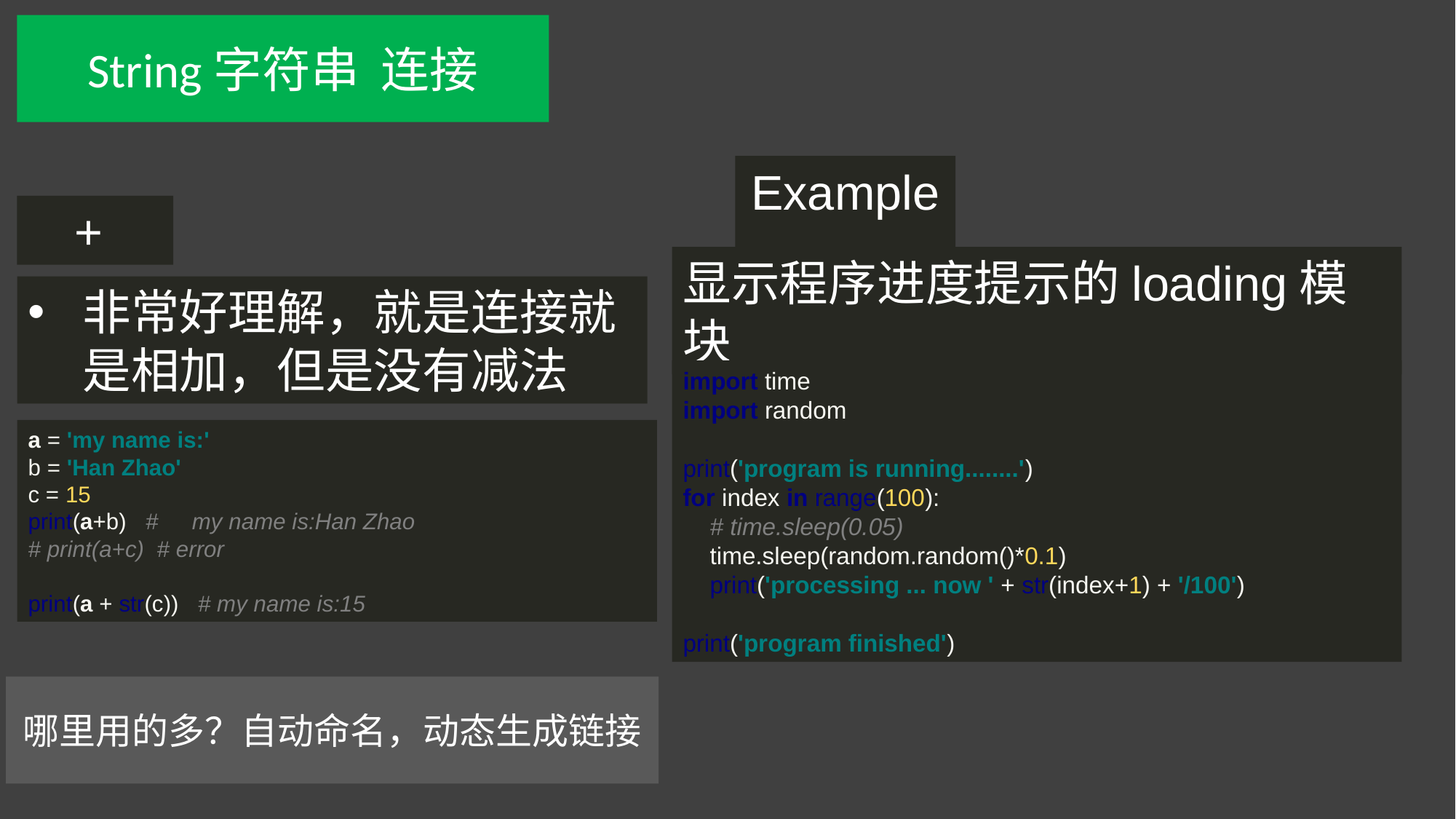

String字符串  连接
Example
+
非常好理解，就是连接就是相加，但是没有减法
显示程序进度提示的loading模块
import time
import random
print('program is running........')
for index in range(100):
    # time.sleep(0.05)
    time.sleep(random.random()*0.1)
    print('processing ... now ' + str(index+1) + '/100')
print('program finished')
a = 'my name is:'
b = 'Han Zhao'
c = 15
print(a+b)   #　my name is:Han Zhao
# print(a+c)  # error
print(a + str(c))   # my name is:15
哪里用的多？自动命名，动态生成链接